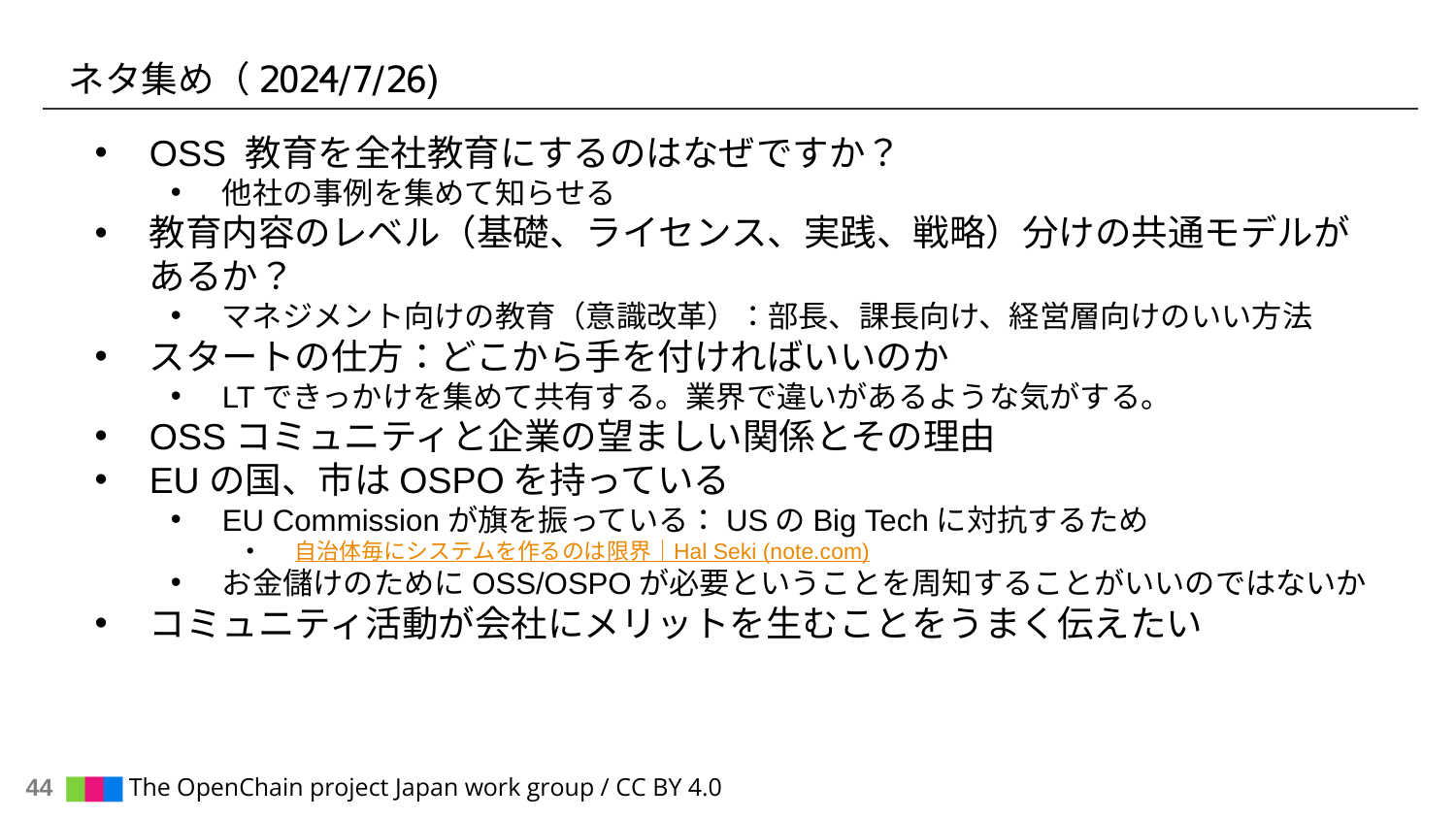

# ネタ集め（2024/7/26)
OSS 教育を全社教育にするのはなぜですか？
他社の事例を集めて知らせる
教育内容のレベル（基礎、ライセンス、実践、戦略）分けの共通モデルがあるか？
マネジメント向けの教育（意識改革）：部長、課長向け、経営層向けのいい方法
スタートの仕方：どこから手を付ければいいのか
LTできっかけを集めて共有する。業界で違いがあるような気がする。
OSSコミュニティと企業の望ましい関係とその理由
EUの国、市はOSPOを持っている
EU Commissionが旗を振っている：USのBig Techに対抗するため
自治体毎にシステムを作るのは限界｜Hal Seki (note.com)
お金儲けのためにOSS/OSPOが必要ということを周知することがいいのではないか
コミュニティ活動が会社にメリットを生むことをうまく伝えたい